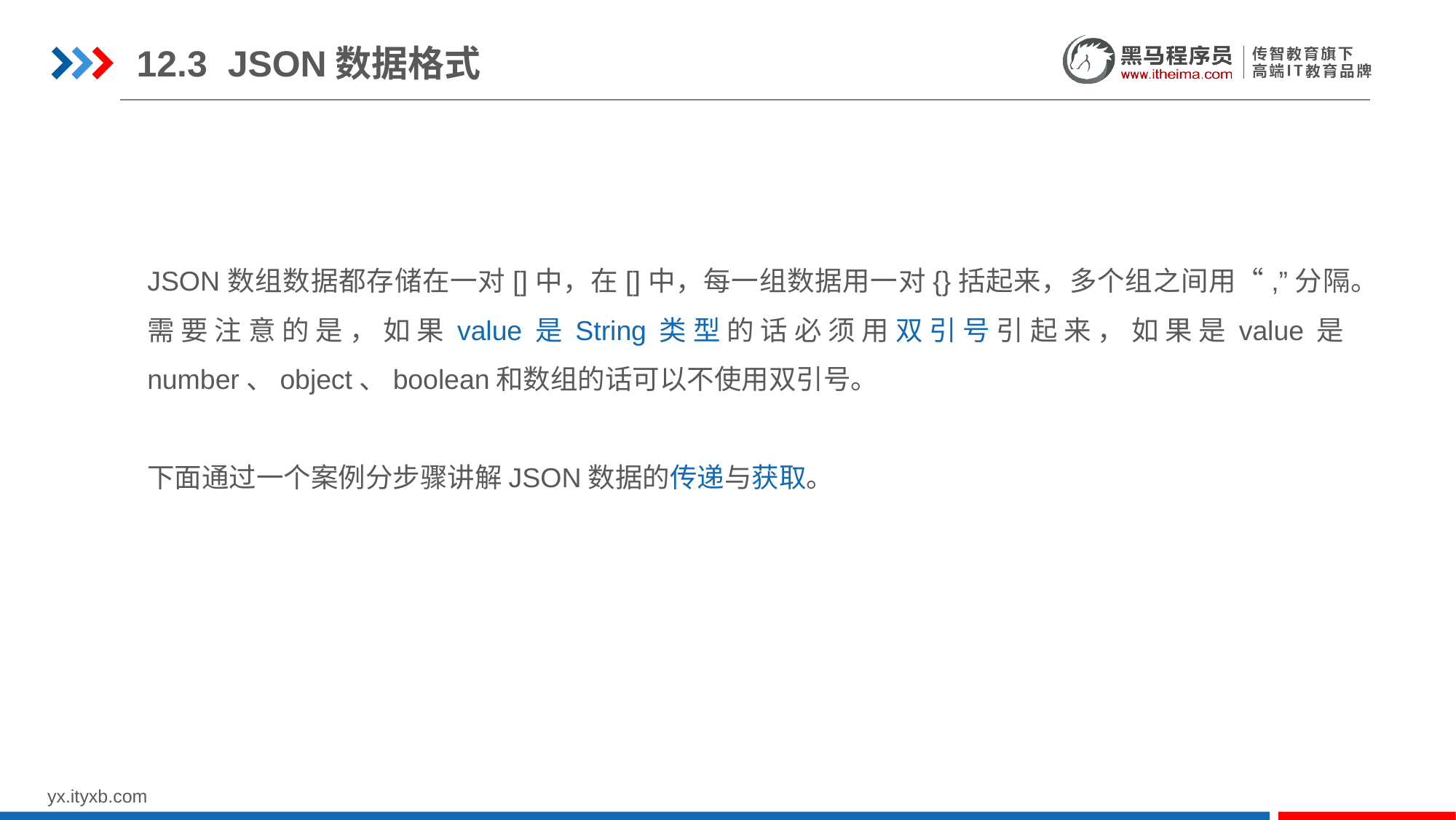

12.3  JSON数据格式
JSON数组数据都存储在一对[]中，在[]中，每一组数据用一对{}括起来，多个组之间用“,”分隔。需要注意的是，如果value是String类型的话必须用双引号引起来，如果是value是number、object、boolean和数组的话可以不使用双引号。

下面通过一个案例分步骤讲解JSON数据的传递与获取。